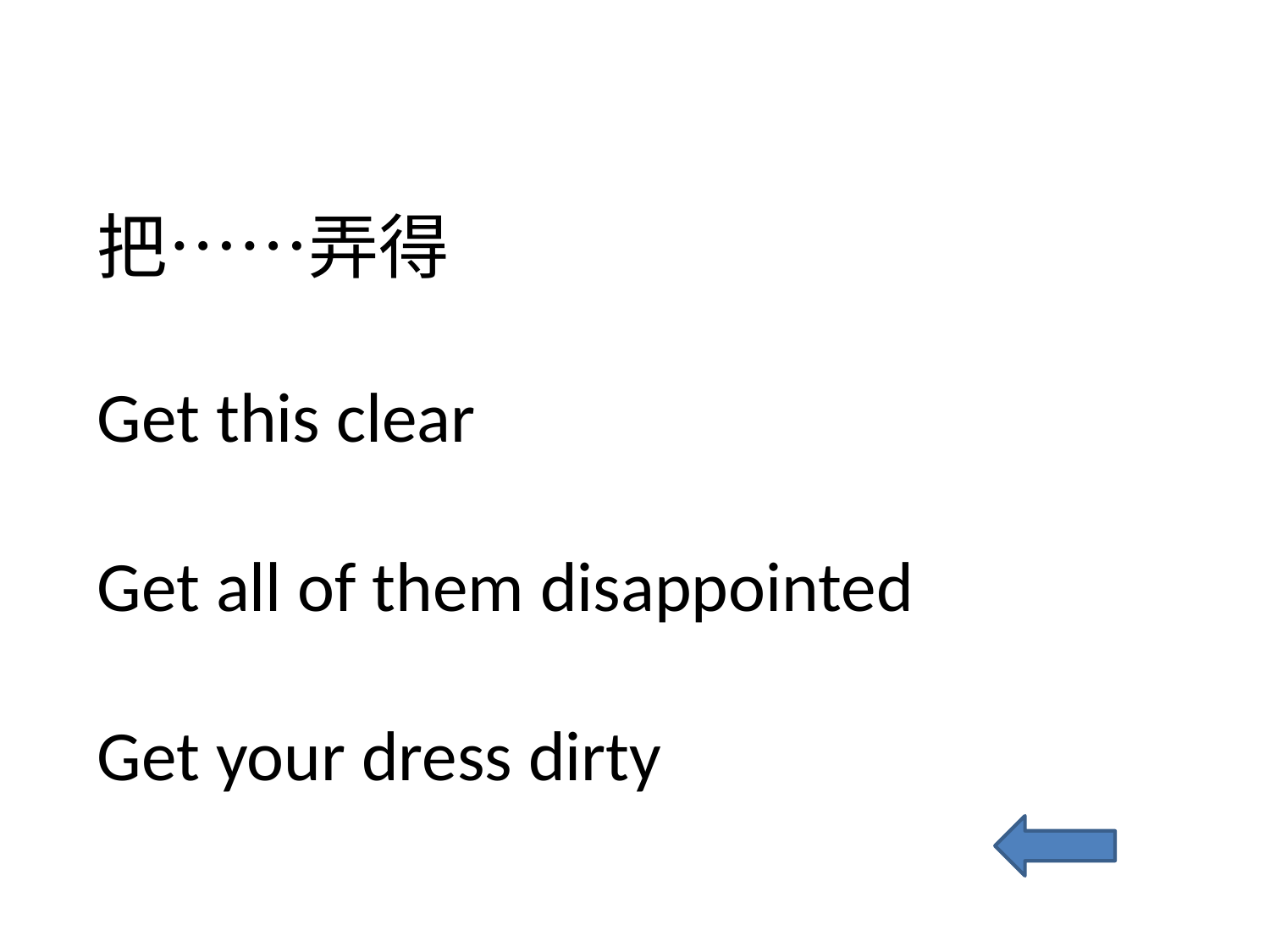

把……弄得

Get this clear

Get all of them disappointed

Get your dress dirty